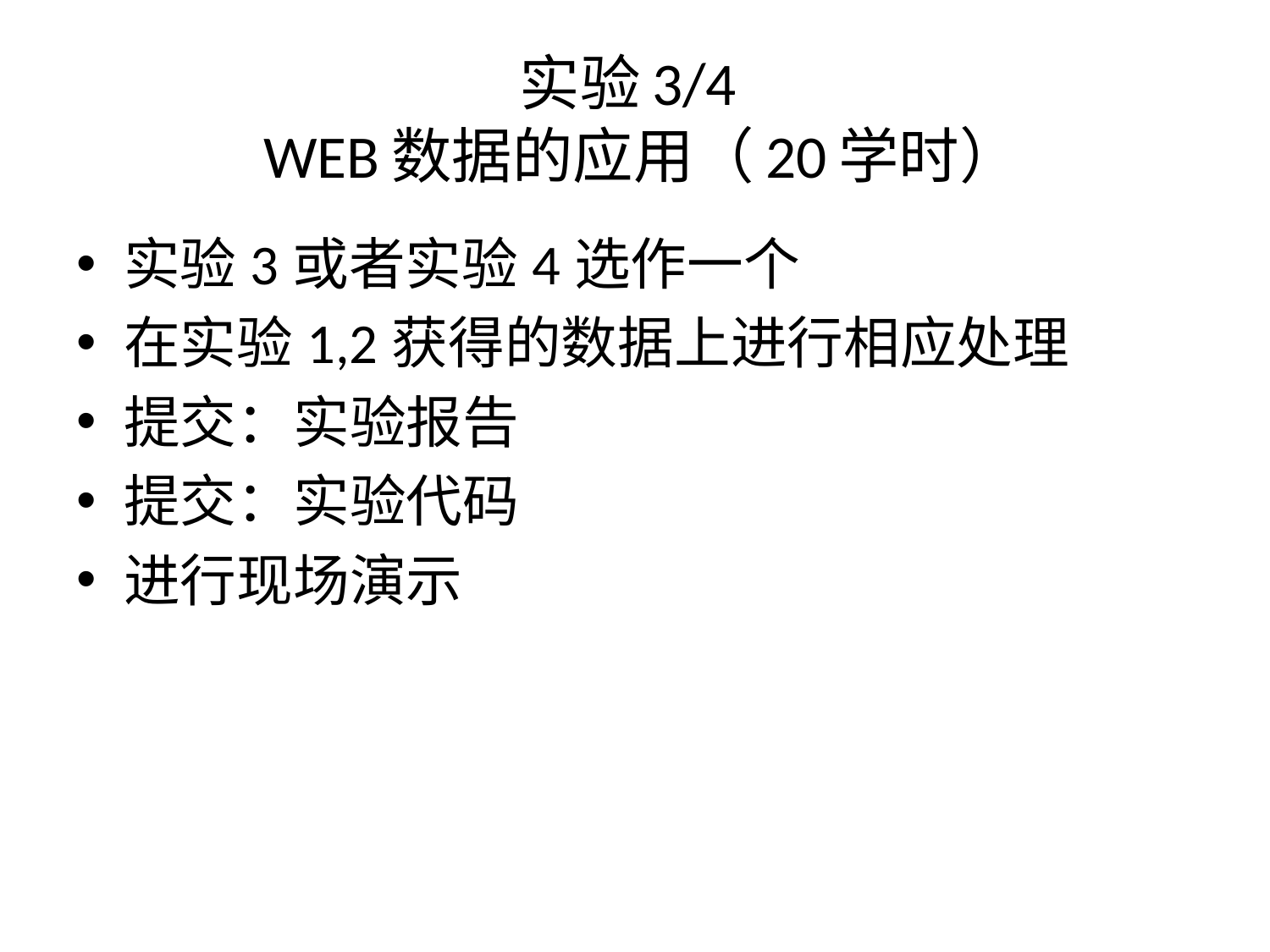

# 实验3/4 WEB数据的应用（20学时）
实验3或者实验4选作一个
在实验1,2获得的数据上进行相应处理
提交：实验报告
提交：实验代码
进行现场演示